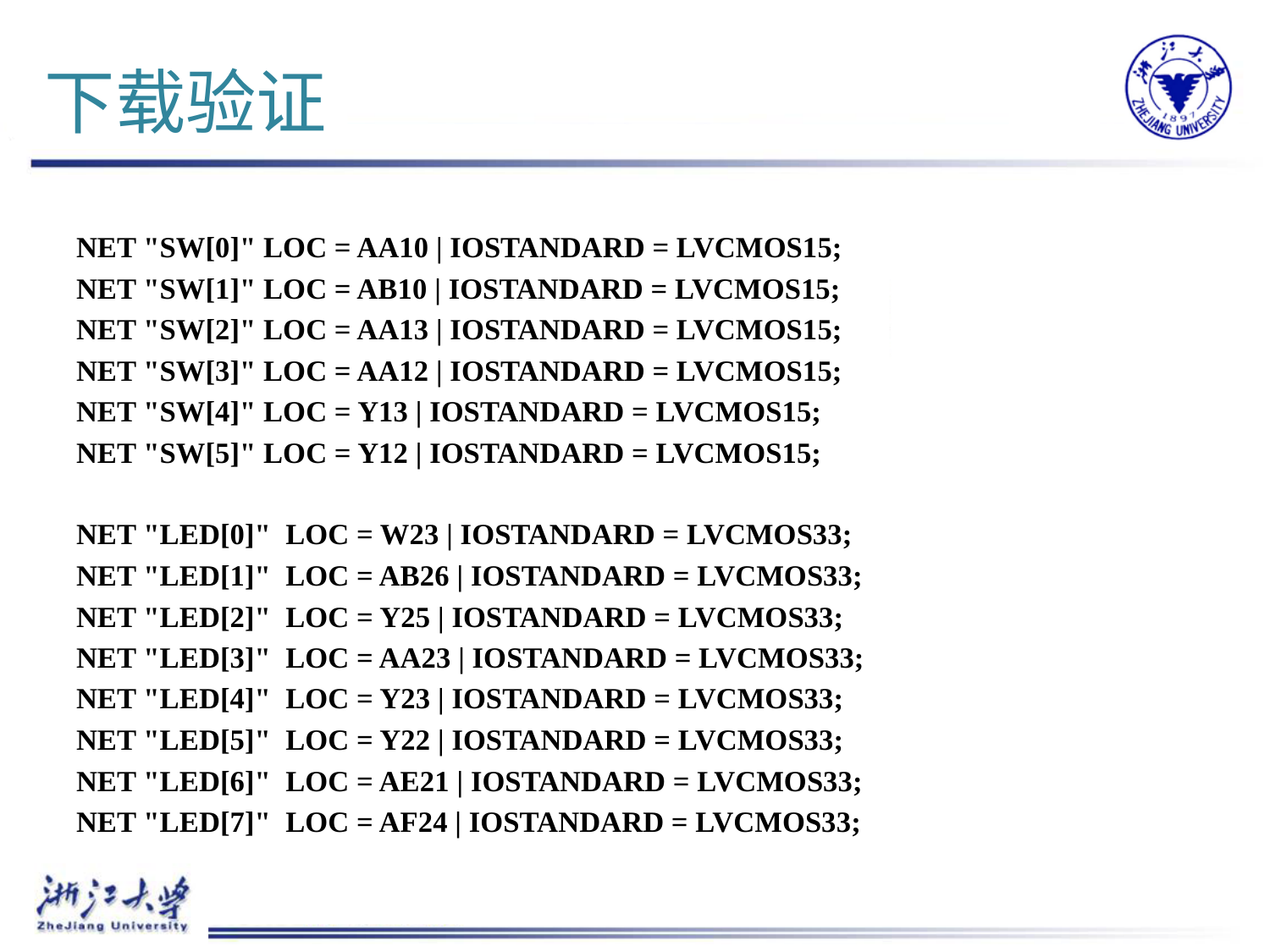

# 下载验证
NET "SW[0]" LOC = AA10 | IOSTANDARD = LVCMOS15;
NET "SW[1]" LOC = AB10 | IOSTANDARD = LVCMOS15;
NET "SW[2]" LOC = AA13 | IOSTANDARD = LVCMOS15;
NET "SW[3]" LOC = AA12 | IOSTANDARD = LVCMOS15;
NET "SW[4]" LOC = Y13 | IOSTANDARD = LVCMOS15;
NET "SW[5]" LOC = Y12 | IOSTANDARD = LVCMOS15;

NET "LED[0]"  LOC = W23 | IOSTANDARD = LVCMOS33;
NET "LED[1]"  LOC = AB26 | IOSTANDARD = LVCMOS33;
NET "LED[2]"  LOC = Y25 | IOSTANDARD = LVCMOS33;
NET "LED[3]"  LOC = AA23 | IOSTANDARD = LVCMOS33;
NET "LED[4]"  LOC = Y23 | IOSTANDARD = LVCMOS33;
NET "LED[5]"  LOC = Y22 | IOSTANDARD = LVCMOS33;
NET "LED[6]"  LOC = AE21 | IOSTANDARD = LVCMOS33;
NET "LED[7]"  LOC = AF24 | IOSTANDARD = LVCMOS33;